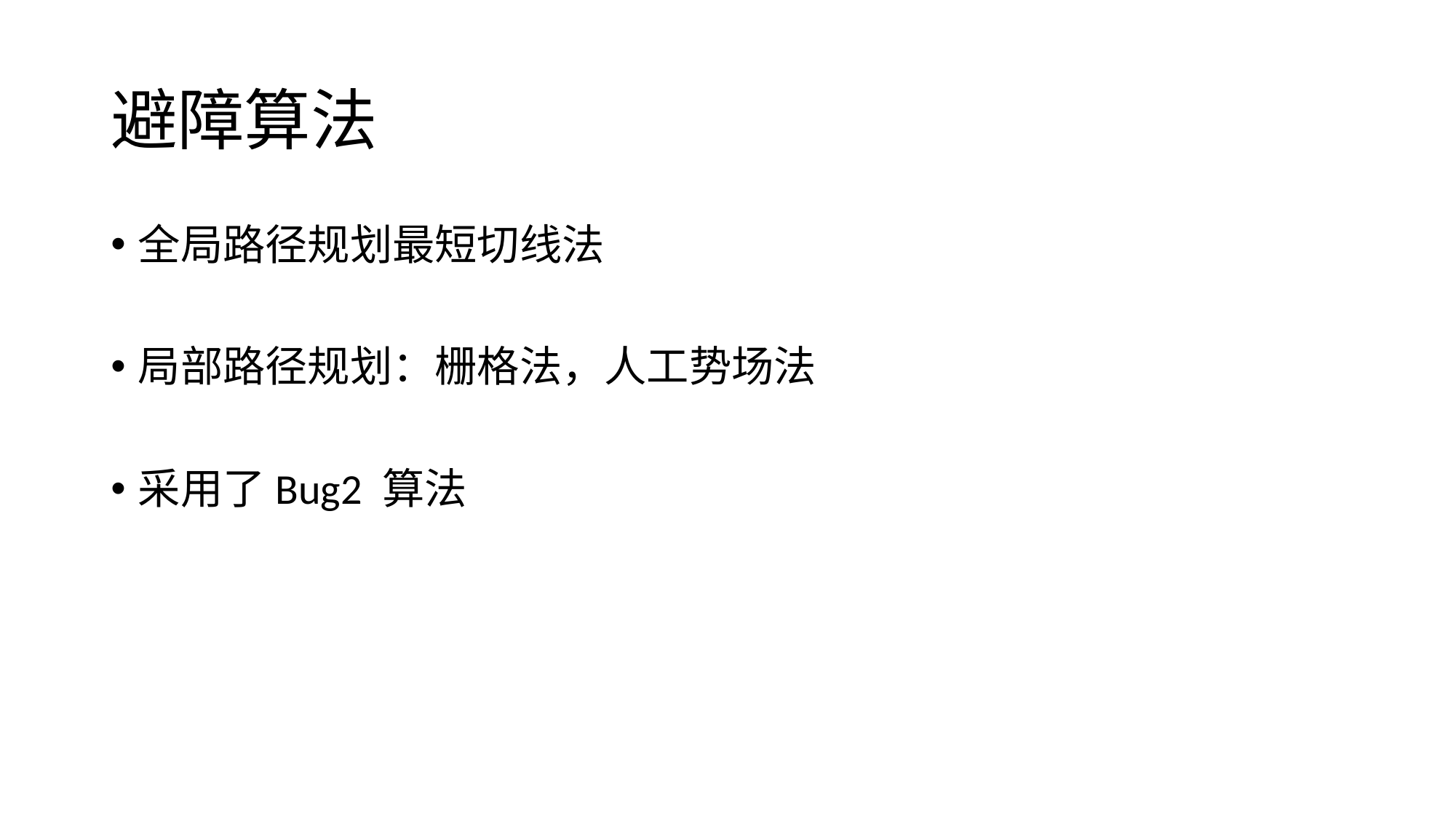

# 避障算法
全局路径规划最短切线法

局部路径规划：栅格法，人工势场法

采用了Bug2 算法